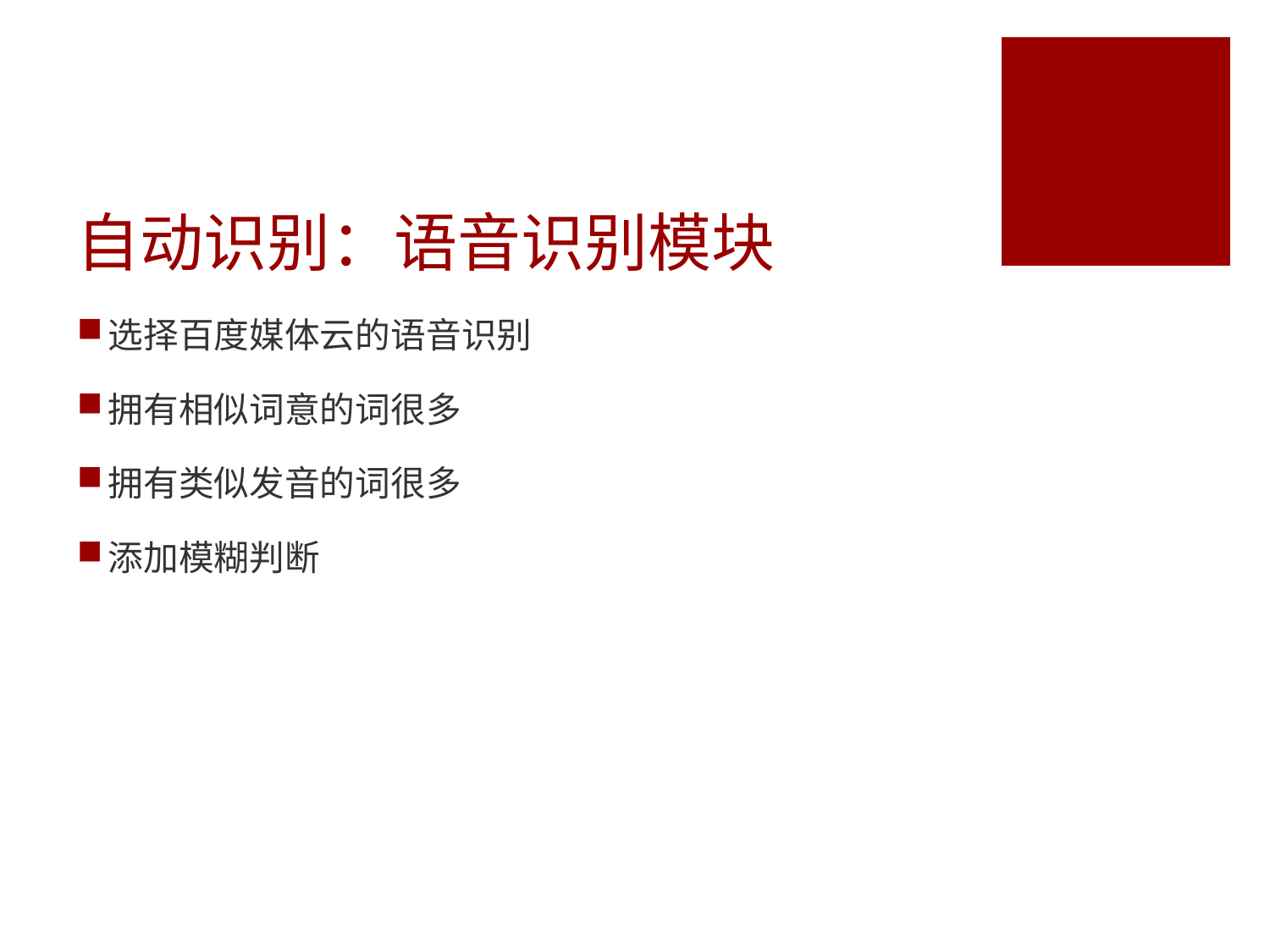

# 自动识别：语音识别模块
选择百度媒体云的语音识别
拥有相似词意的词很多
拥有类似发音的词很多
添加模糊判断